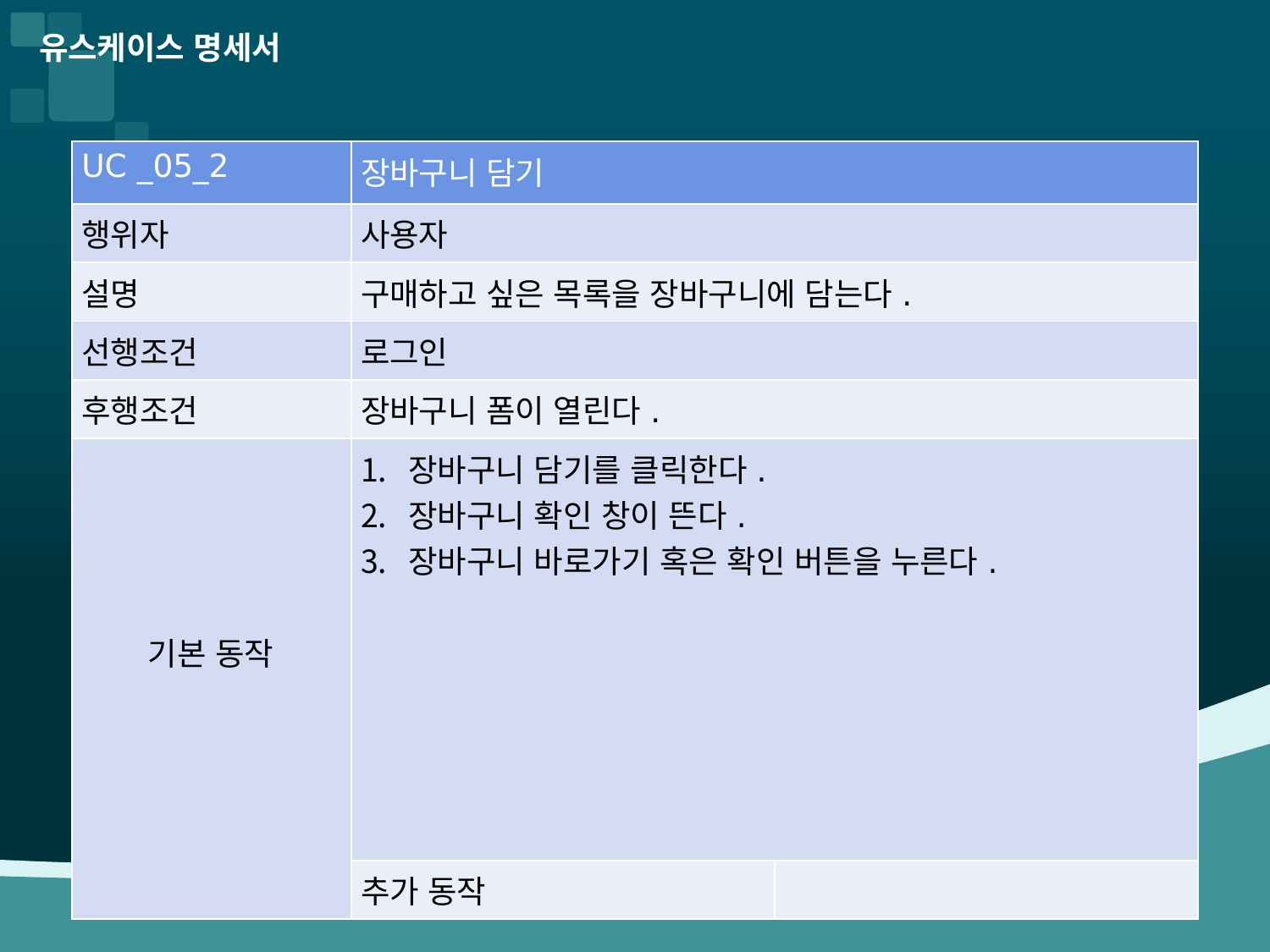

유스케이스 명세서
| UC \_05\_2 | 장바구니 담기 |  |
| --- | --- | --- |
| 행위자 | 사용자 |  |
| 설명 | 구매하고 싶은 목록을 장바구니에 담는다. |  |
| 선행조건 | 로그인 |  |
| 후행조건 | 장바구니 폼이 열린다. |  |
| 기본 동작 | 장바구니 담기를 클릭한다. 장바구니 확인 창이 뜬다. 장바구니 바로가기 혹은 확인 버튼을 누른다. | System 행위 |
|  | 추가 동작 |  |